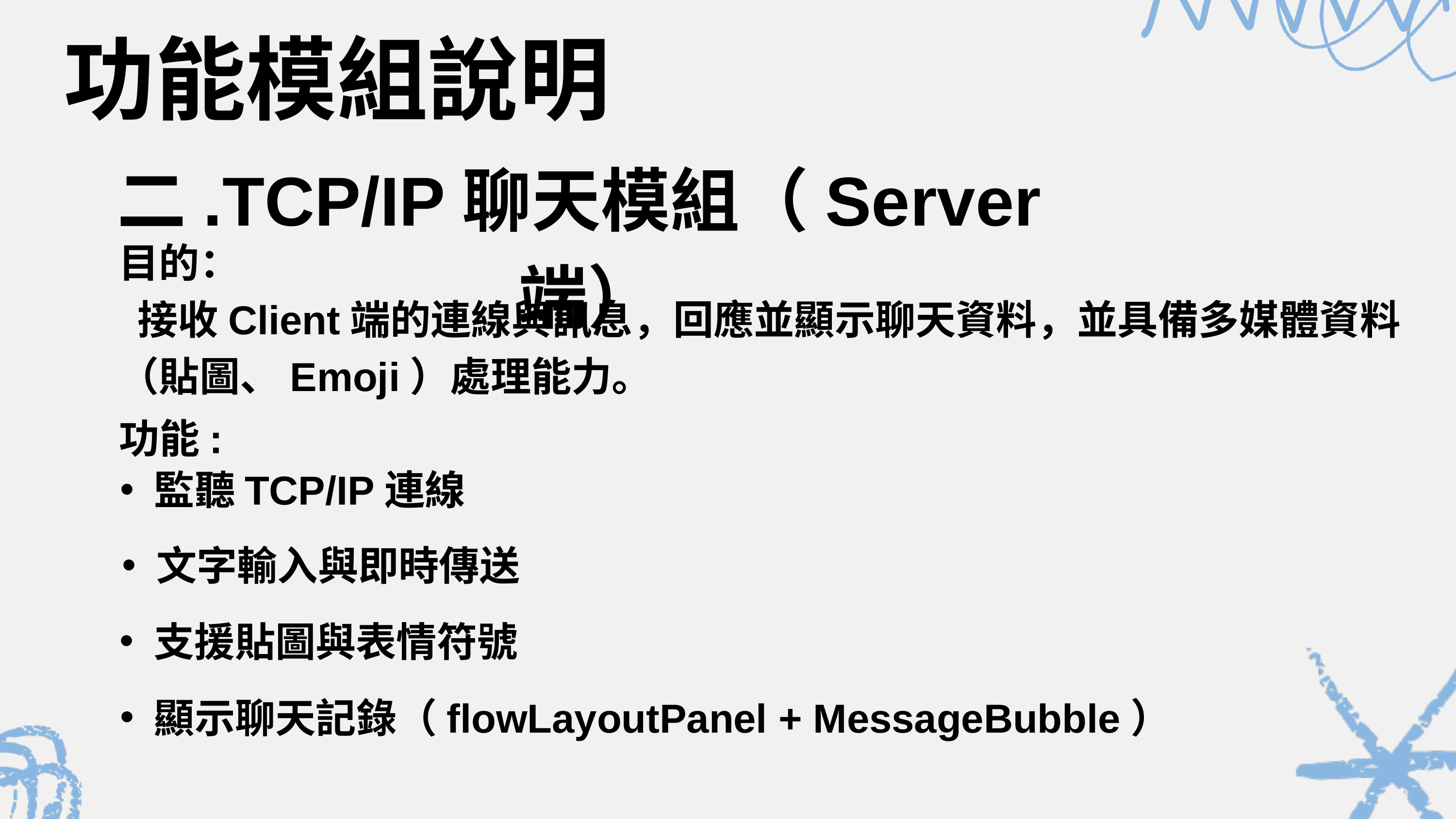

功能模組說明
二.TCP/IP聊天模組（Server端）
目的：
 接收Client端的連線與訊息，回應並顯示聊天資料，並具備多媒體資料（貼圖、Emoji）處理能力。
功能:
監聽TCP/IP連線
文字輸入與即時傳送
支援貼圖與表情符號
顯示聊天記錄（flowLayoutPanel + MessageBubble）